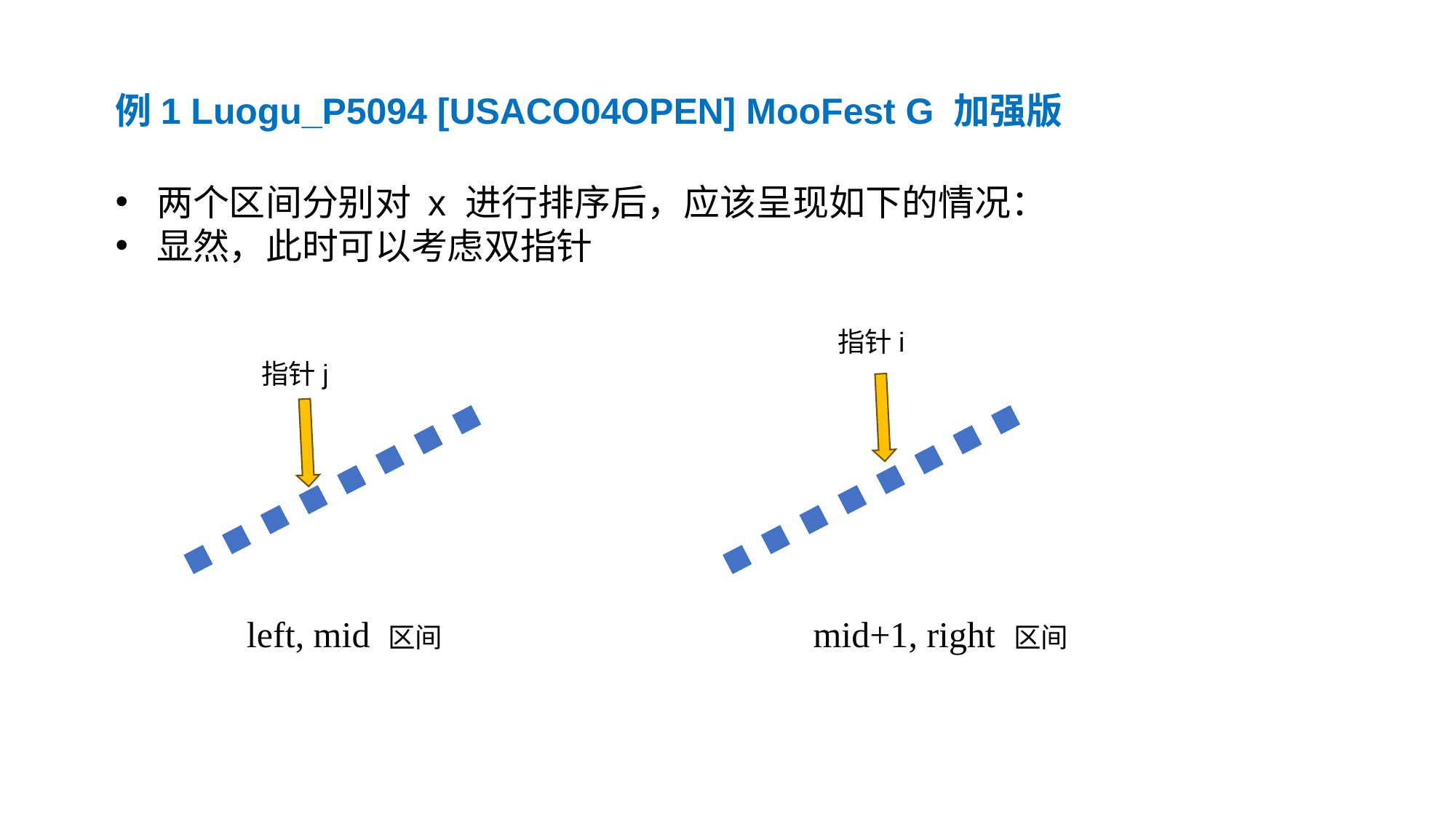

例1 Luogu_P5094 [USACO04OPEN] MooFest G 加强版
两个区间分别对 x 进行排序后，应该呈现如下的情况：
显然，此时可以考虑双指针
指针i
指针j

left, mid 区间
mid+1, right 区间